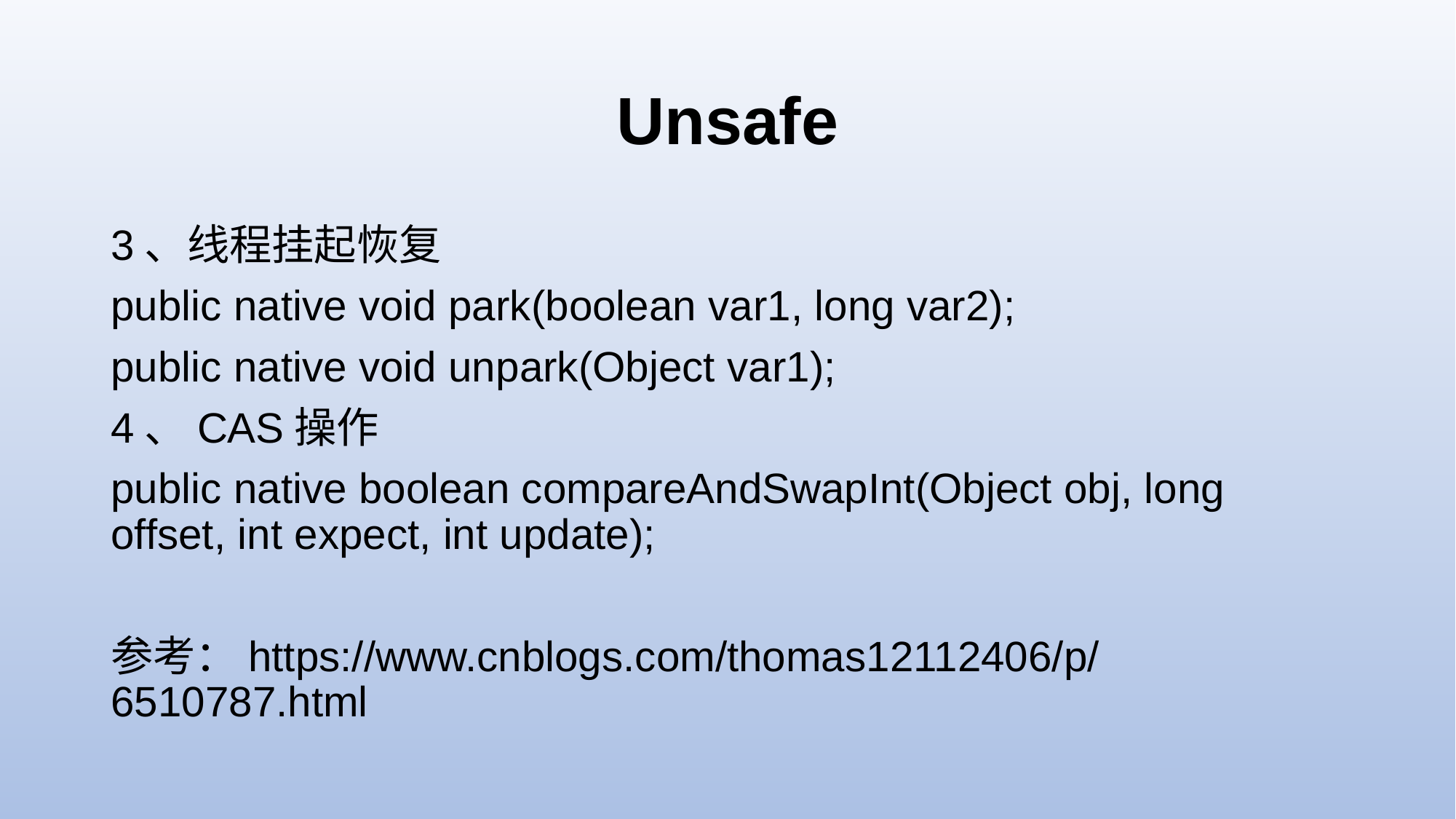

# Unsafe
3、线程挂起恢复
public native void park(boolean var1, long var2);
public native void unpark(Object var1);
4、CAS操作
public native boolean compareAndSwapInt(Object obj, long offset, int expect, int update);

参考：https://www.cnblogs.com/thomas12112406/p/6510787.html